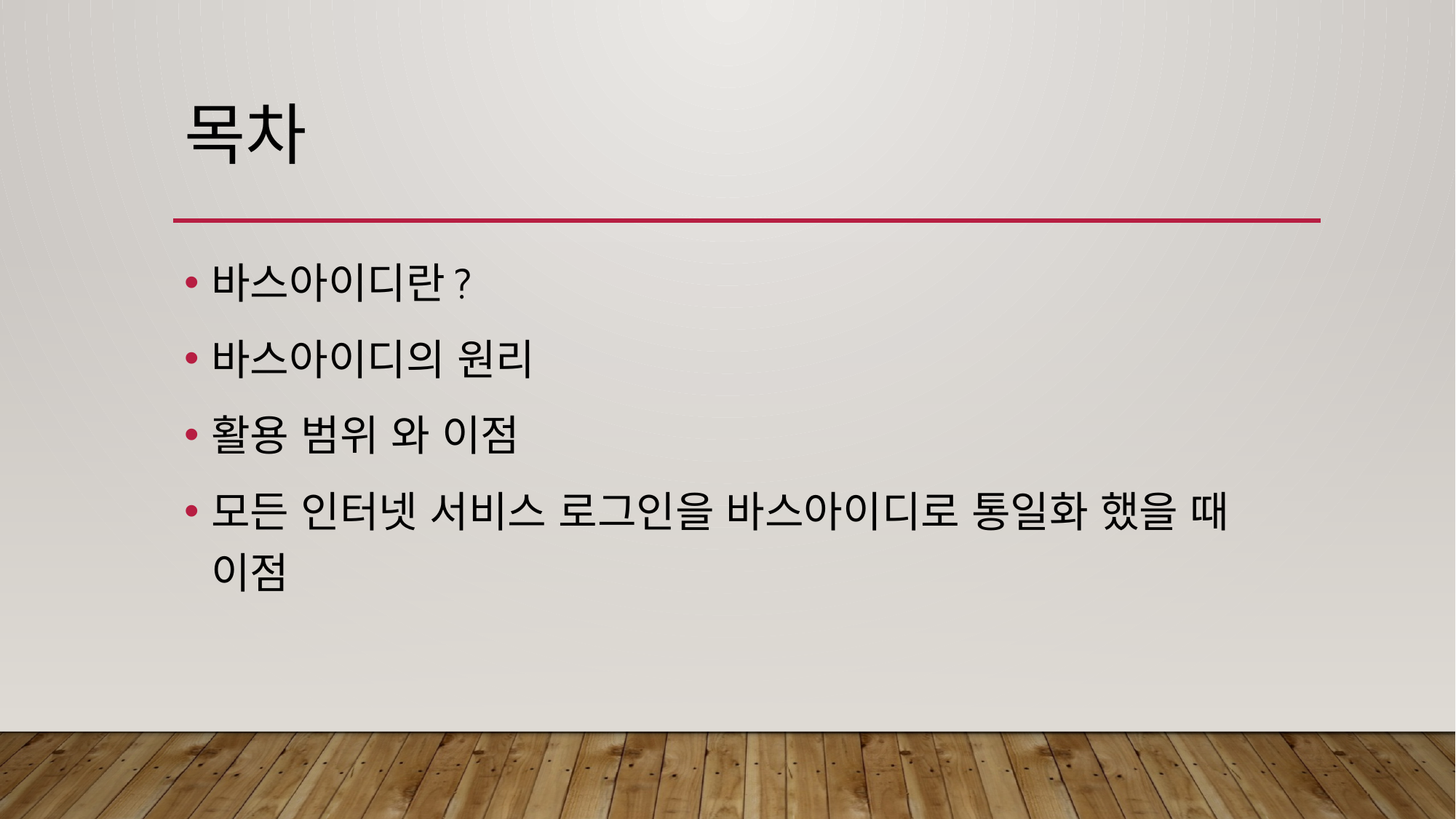

# 목차
바스아이디란?
바스아이디의 원리
활용 범위 와 이점
모든 인터넷 서비스 로그인을 바스아이디로 통일화 했을 때 이점